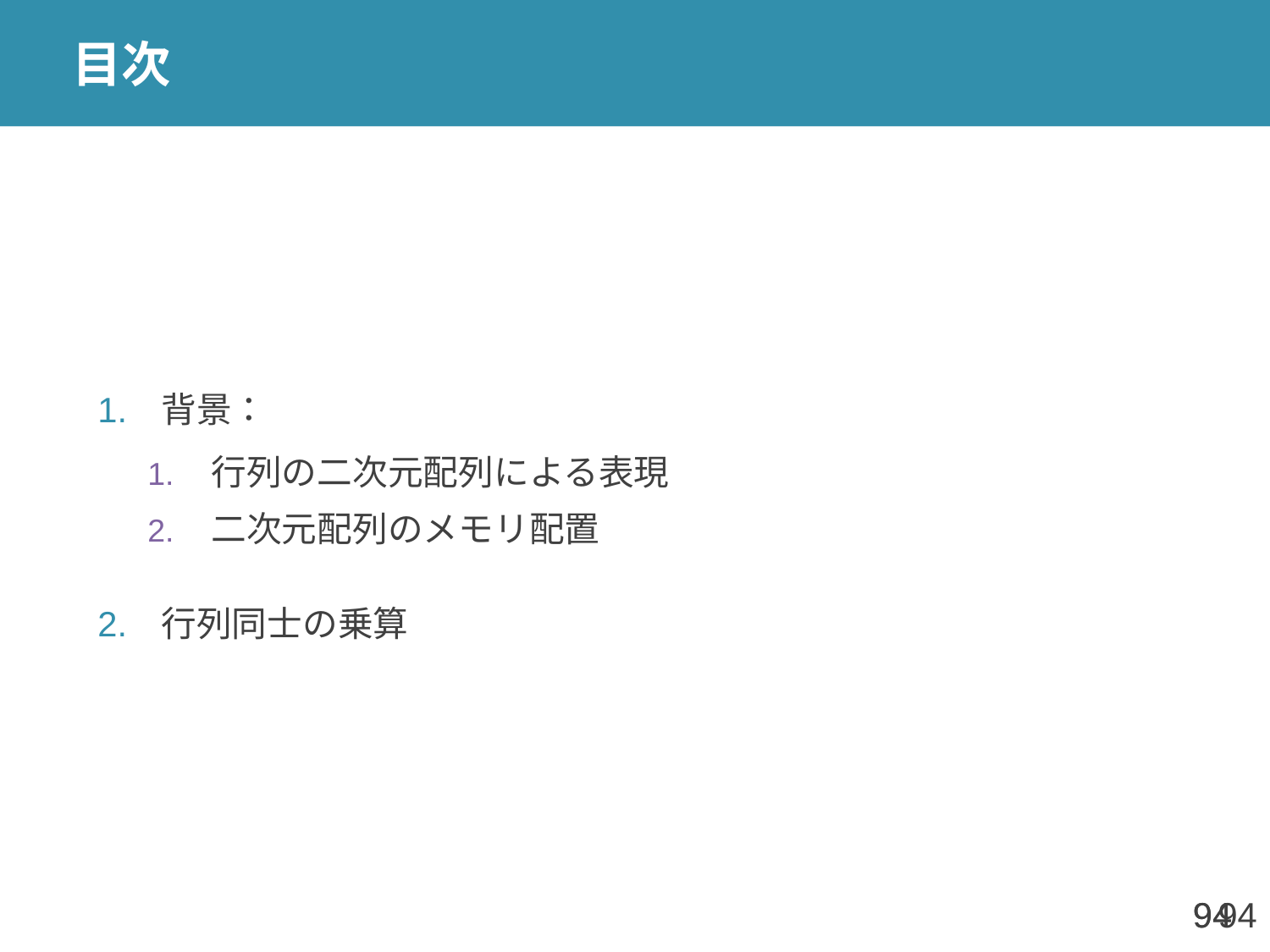

# 目次
背景：
行列の二次元配列による表現
二次元配列のメモリ配置
行列同士の乗算
94